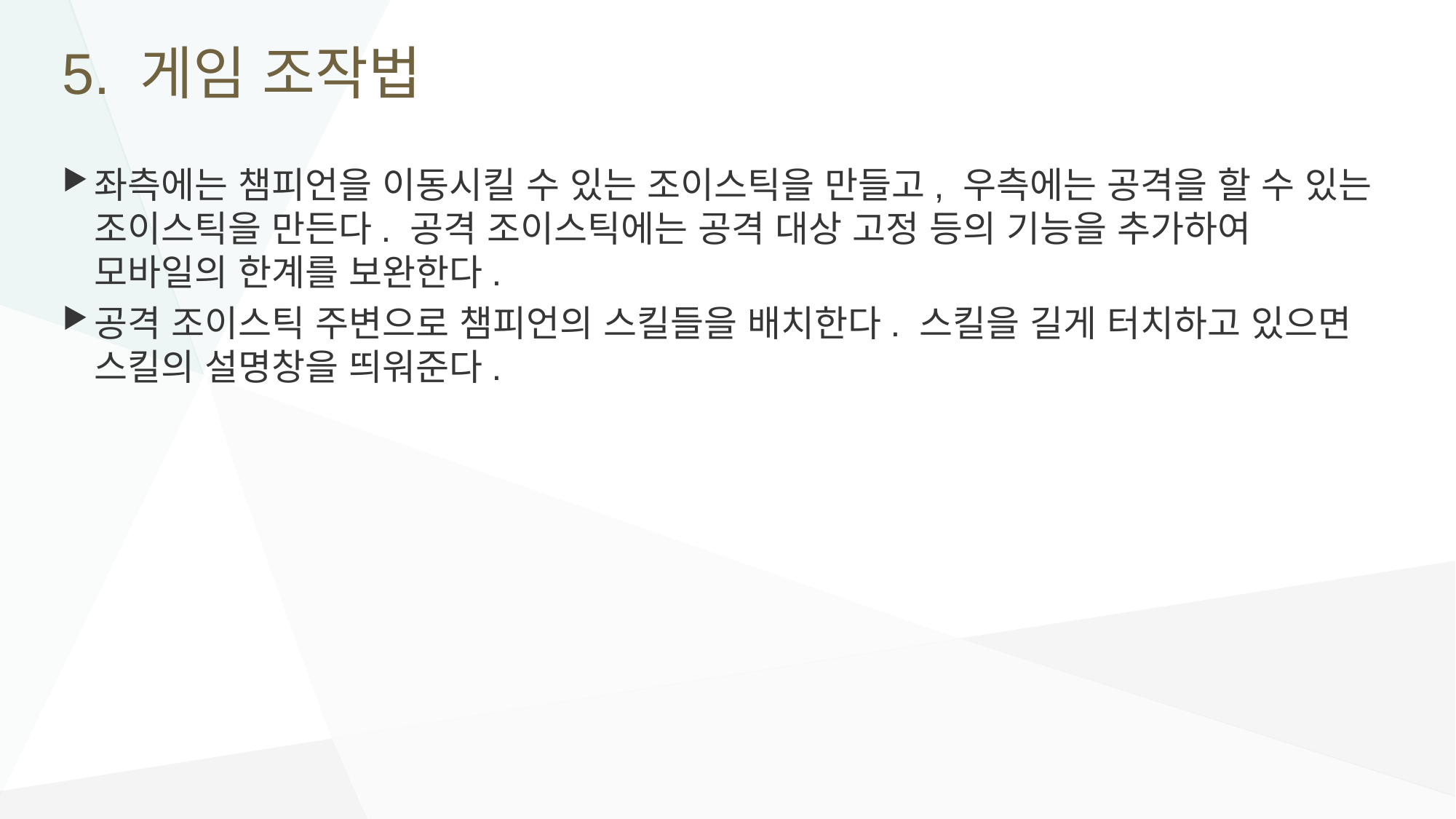

# 5. 게임 조작법
좌측에는 챔피언을 이동시킬 수 있는 조이스틱을 만들고, 우측에는 공격을 할 수 있는 조이스틱을 만든다. 공격 조이스틱에는 공격 대상 고정 등의 기능을 추가하여 모바일의 한계를 보완한다.
공격 조이스틱 주변으로 챔피언의 스킬들을 배치한다. 스킬을 길게 터치하고 있으면 스킬의 설명창을 띄워준다.